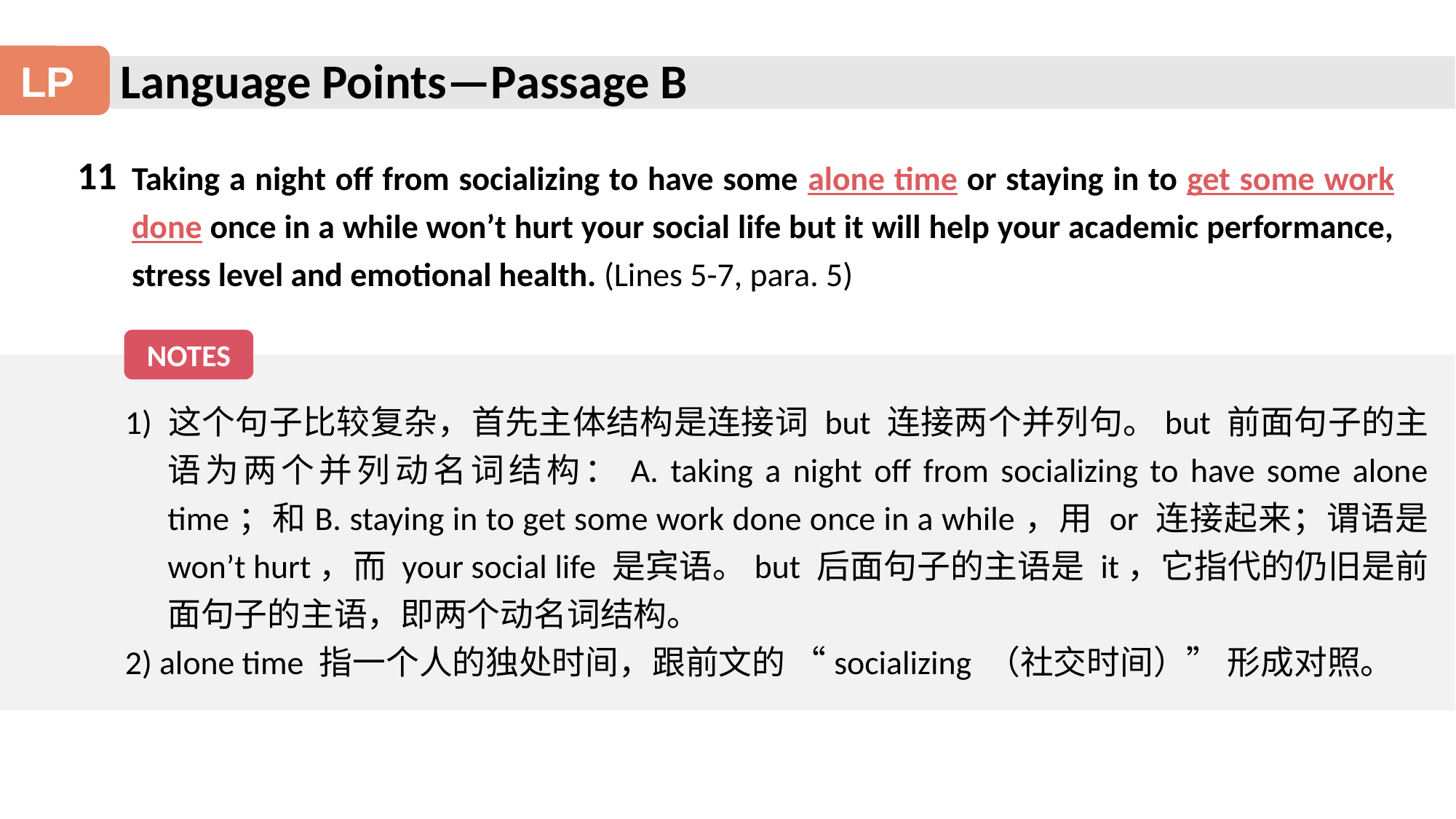

Language Points—Passage B
LP

Taking a night off from socializing to have some alone time or staying in to get some work done once in a while won’t hurt your social life but it will help your academic performance, stress level and emotional health. (Lines 5-7, para. 5)
11
NOTES

1) 这个句子比较复杂，首先主体结构是连接词 but 连接两个并列句。but 前面句子的主语为两个并列动名词结构：A. taking a night off from socializing to have some alone time；和B. staying in to get some work done once in a while，用 or 连接起来；谓语是 won’t hurt，而 your social life 是宾语。but 后面句子的主语是 it，它指代的仍旧是前面句子的主语，即两个动名词结构。
2) alone time 指一个人的独处时间，跟前文的 “socializing （社交时间）” 形成对照。